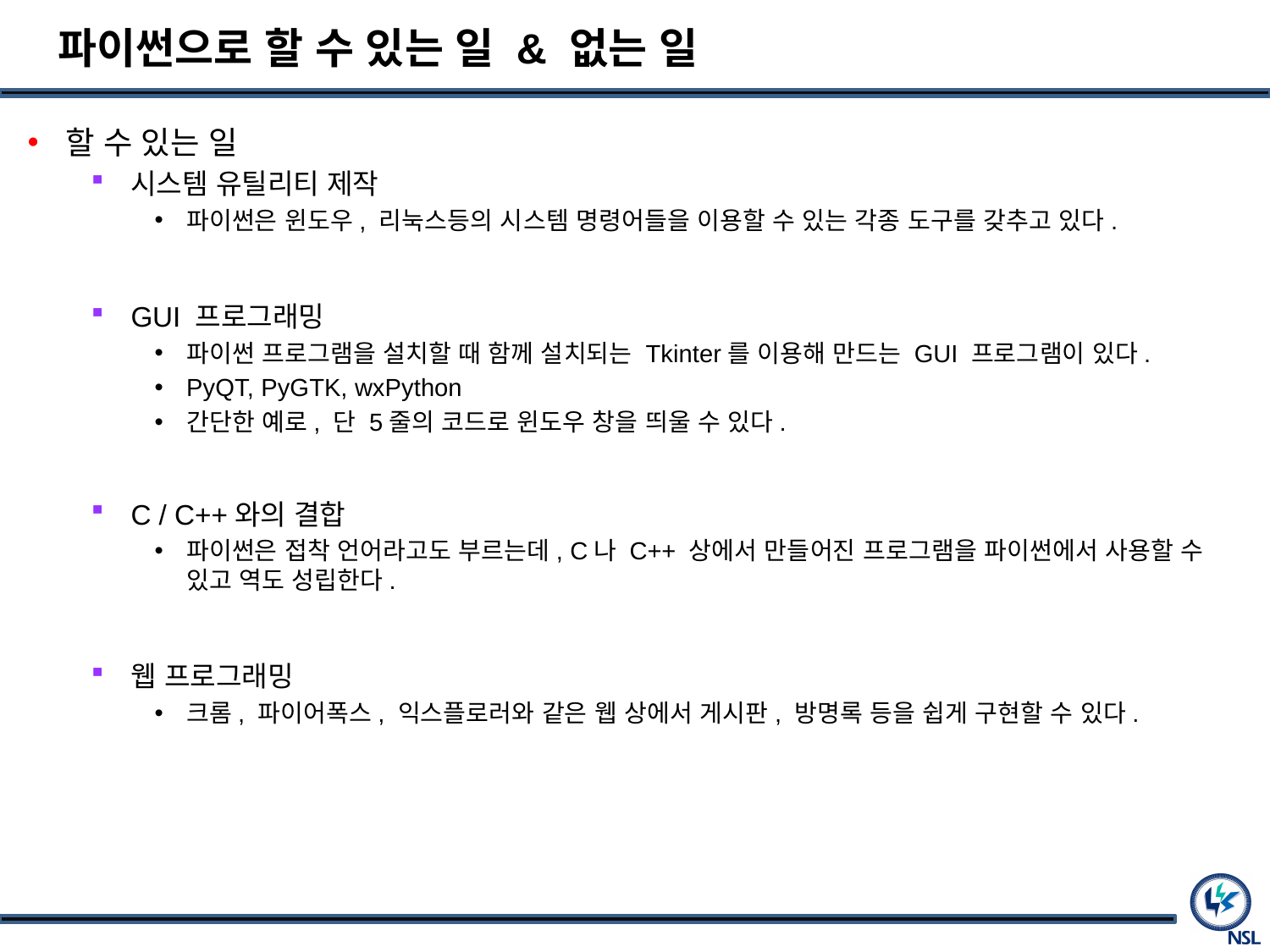

# 파이썬으로 할 수 있는 일 & 없는 일
할 수 있는 일
시스템 유틸리티 제작
파이썬은 윈도우, 리눅스등의 시스템 명령어들을 이용할 수 있는 각종 도구를 갖추고 있다.

GUI 프로그래밍
파이썬 프로그램을 설치할 때 함께 설치되는 Tkinter를 이용해 만드는 GUI 프로그램이 있다.
PyQT, PyGTK, wxPython
간단한 예로, 단 5줄의 코드로 윈도우 창을 띄울 수 있다.

C / C++와의 결합
파이썬은 접착 언어라고도 부르는데, C나 C++ 상에서 만들어진 프로그램을 파이썬에서 사용할 수 있고 역도 성립한다.

웹 프로그래밍
크롬, 파이어폭스, 익스플로러와 같은 웹 상에서 게시판, 방명록 등을 쉽게 구현할 수 있다.